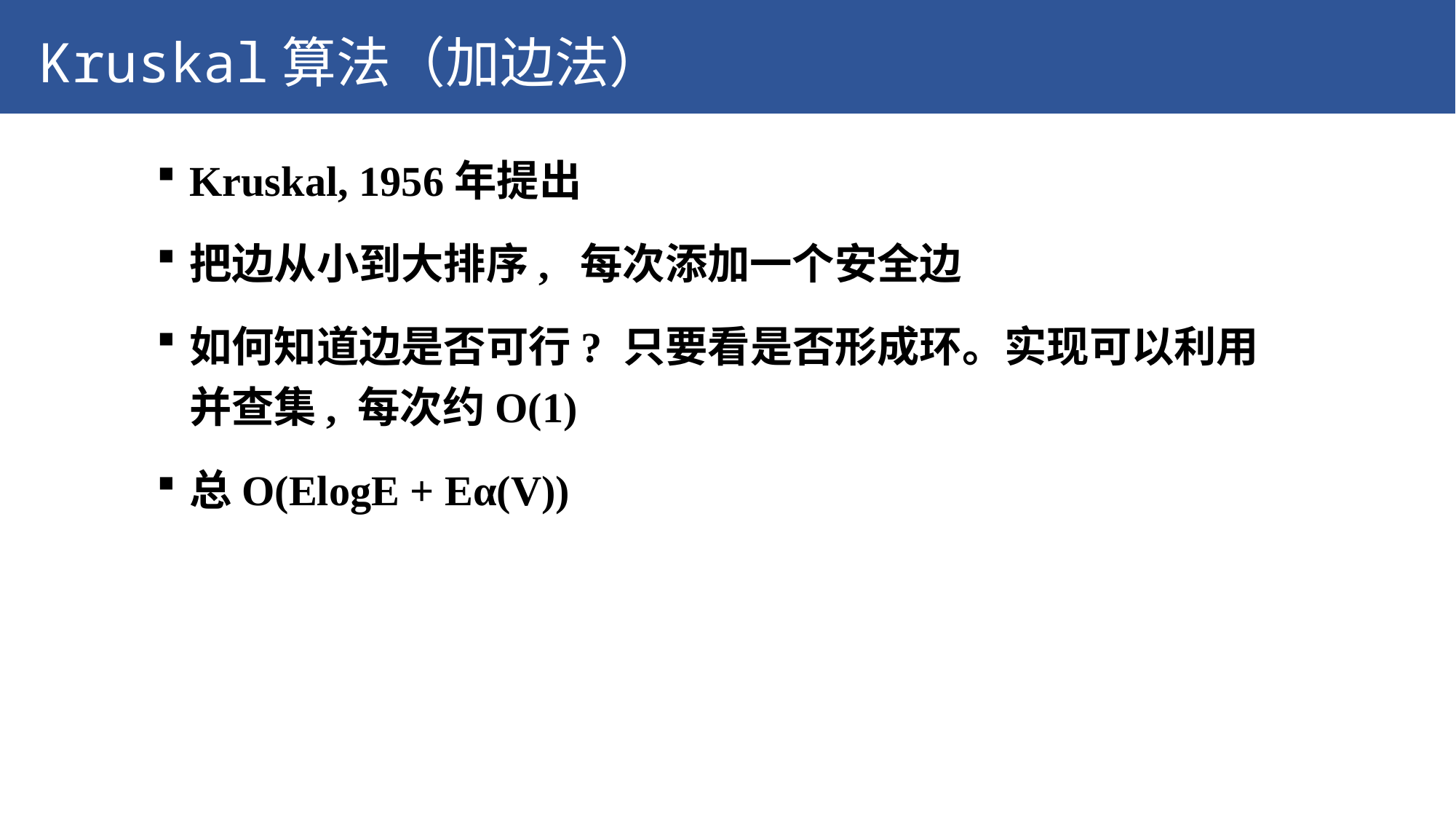

Kruskal算法（加边法）
Kruskal, 1956年提出
把边从小到大排序,  每次添加一个安全边
如何知道边是否可行? 只要看是否形成环。实现可以利用并查集, 每次约O(1)
总O(ElogE + Eα(V))